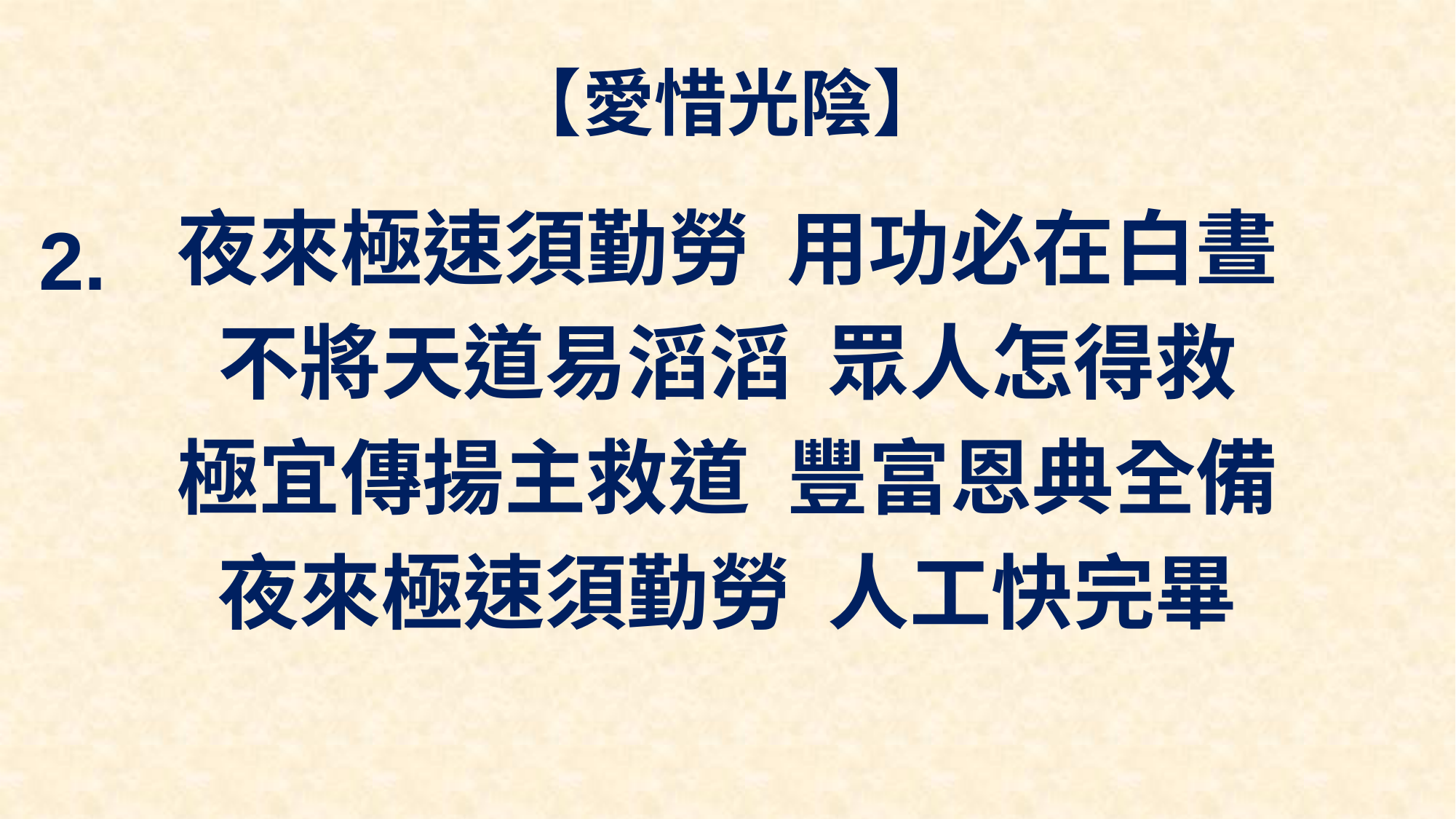

# 【愛惜光陰】
夜來極速須勤勞  用功必在白晝
不將天道易滔滔  眾人怎得救
極宜傳揚主救道  豐富恩典全備
夜來極速須勤勞  人工快完畢
2.